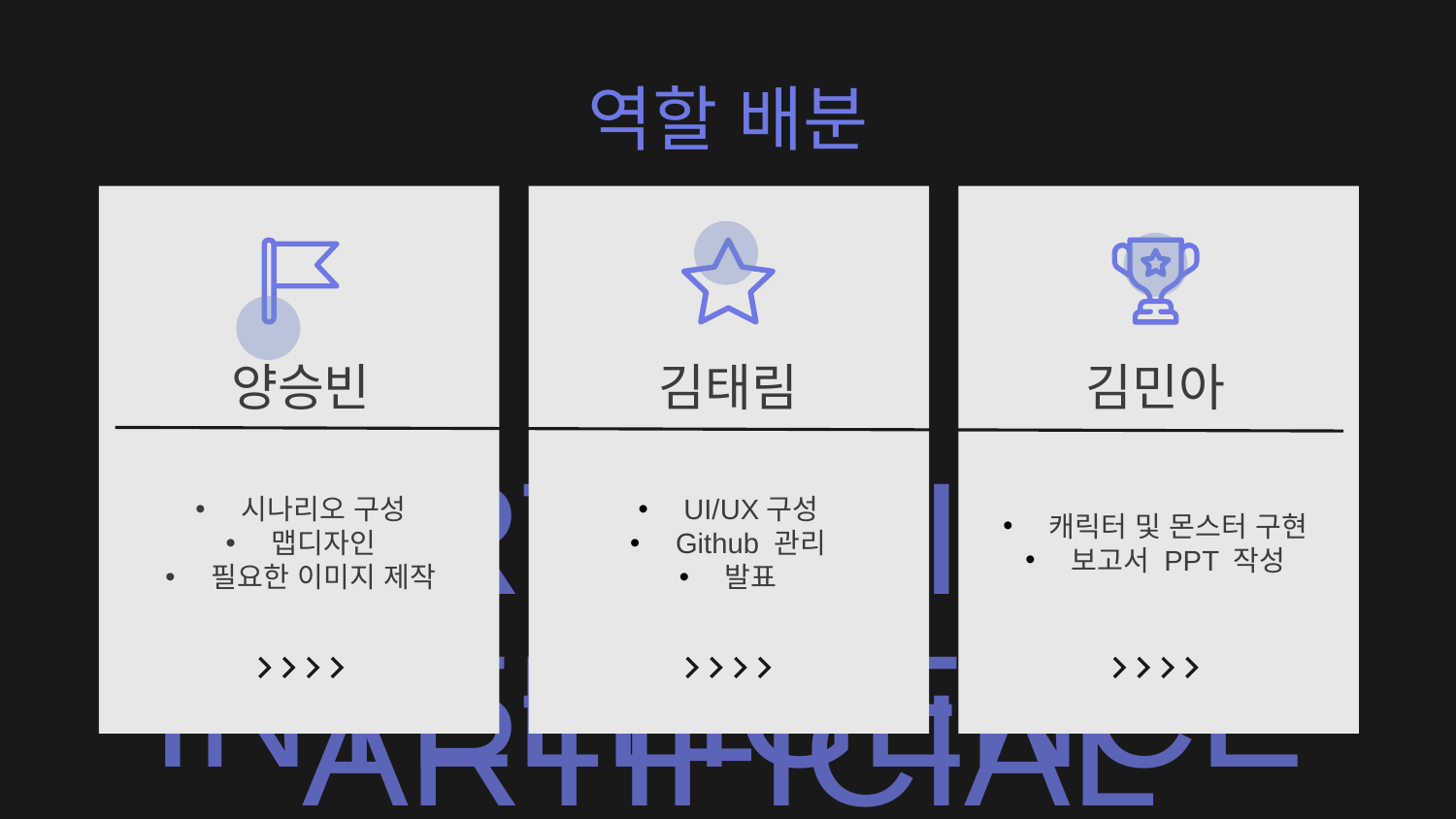

역할 배분

# 양승빈
김태림
김민아
시나리오 구성
맵디자인
필요한 이미지 제작
UI/UX구성
Github 관리
발표
캐릭터 및 몬스터 구현
보고서 PPT 작성